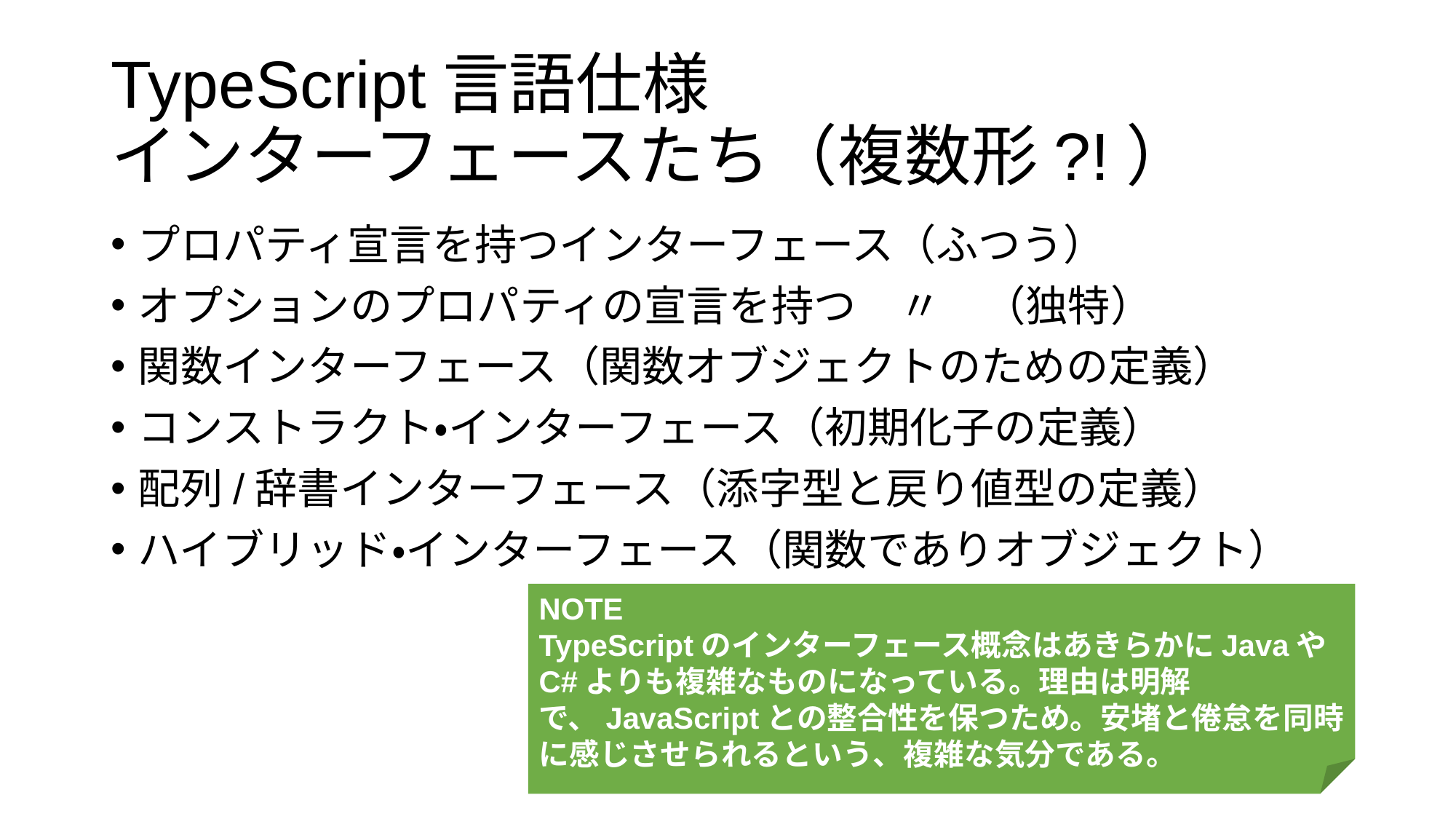

# TypeScript言語仕様 インターフェースたち（複数形?!）
プロパティ宣言を持つインターフェース（ふつう）
オプションのプロパティの宣言を持つ　〃　（独特）
関数インターフェース（関数オブジェクトのための定義）
コンストラクト・インターフェース（初期化子の定義）
配列/辞書インターフェース（添字型と戻り値型の定義）
ハイブリッド・インターフェース（関数でありオブジェクト）

NOTE
TypeScriptのインターフェース概念はあきらかにJavaやC#よりも複雑なものになっている。理由は明解で、JavaScriptとの整合性を保つため。安堵と倦怠を同時に感じさせられるという、複雑な気分である。